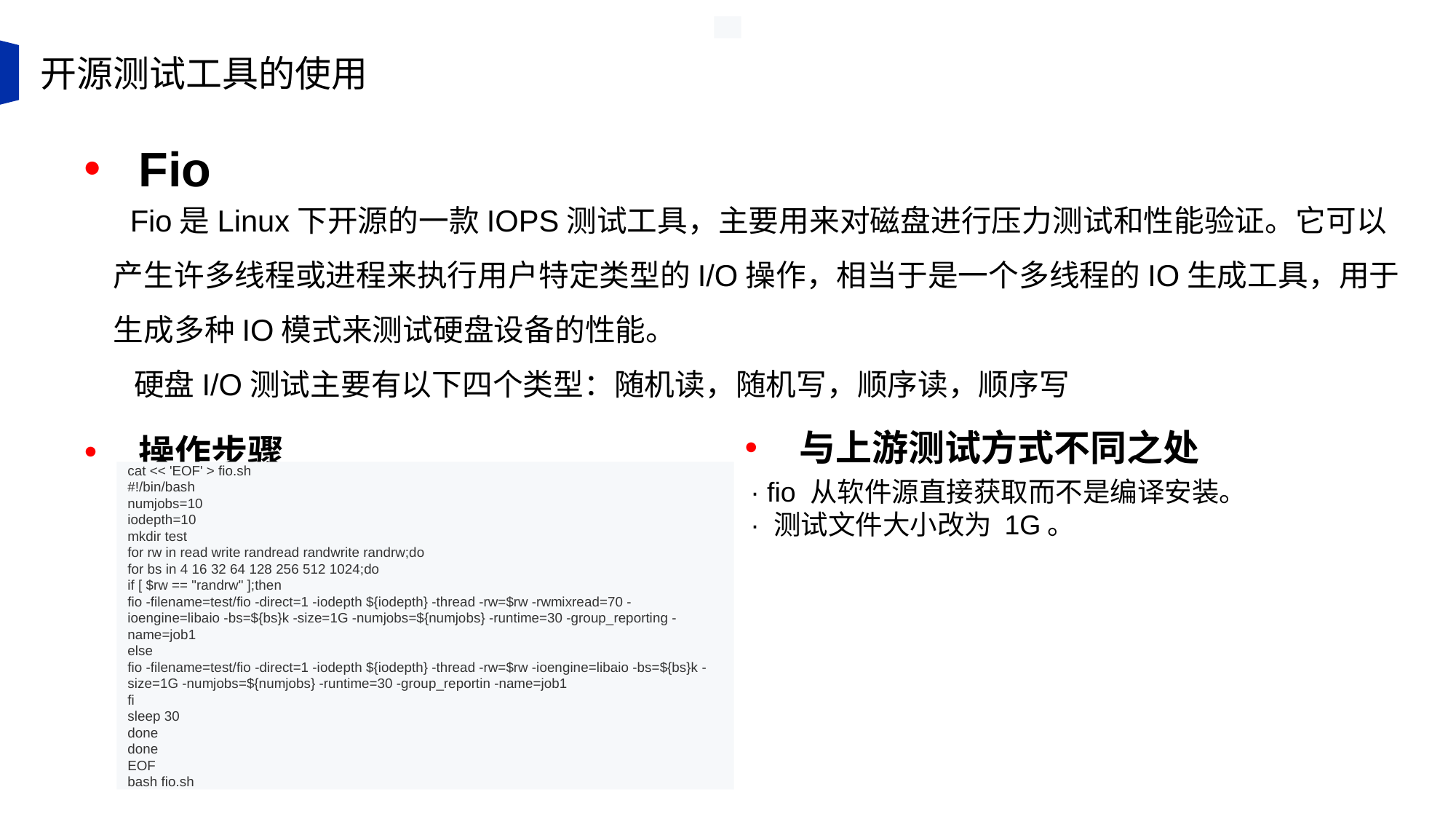

开源测试工具的使用

Fio
  Fio是Linux下开源的一款IOPS测试工具，主要用来对磁盘进行压力测试和性能验证。它可以产生许多线程或进程来执行用户特定类型的I/O操作，相当于是一个多线程的IO生成工具，用于生成多种IO模式来测试硬盘设备的性能。
  硬盘I/O测试主要有以下四个类型：随机读，随机写，顺序读，顺序写
与上游测试方式不同之处
操作步骤
cat << 'EOF' > fio.sh
#!/bin/bash
numjobs=10
iodepth=10
mkdir test
for rw in read write randread randwrite randrw;do
for bs in 4 16 32 64 128 256 512 1024;do
if [ $rw == "randrw" ];then
fio -filename=test/fio -direct=1 -iodepth ${iodepth} -thread -rw=$rw -rwmixread=70 -ioengine=libaio -bs=${bs}k -size=1G -numjobs=${numjobs} -runtime=30 -group_reporting -name=job1
else
fio -filename=test/fio -direct=1 -iodepth ${iodepth} -thread -rw=$rw -ioengine=libaio -bs=${bs}k -size=1G -numjobs=${numjobs} -runtime=30 -group_reportin -name=job1
fi
sleep 30
done
done
EOF
bash fio.sh
· fio 从软件源直接获取而不是编译安装。
· 测试文件大小改为 1G。